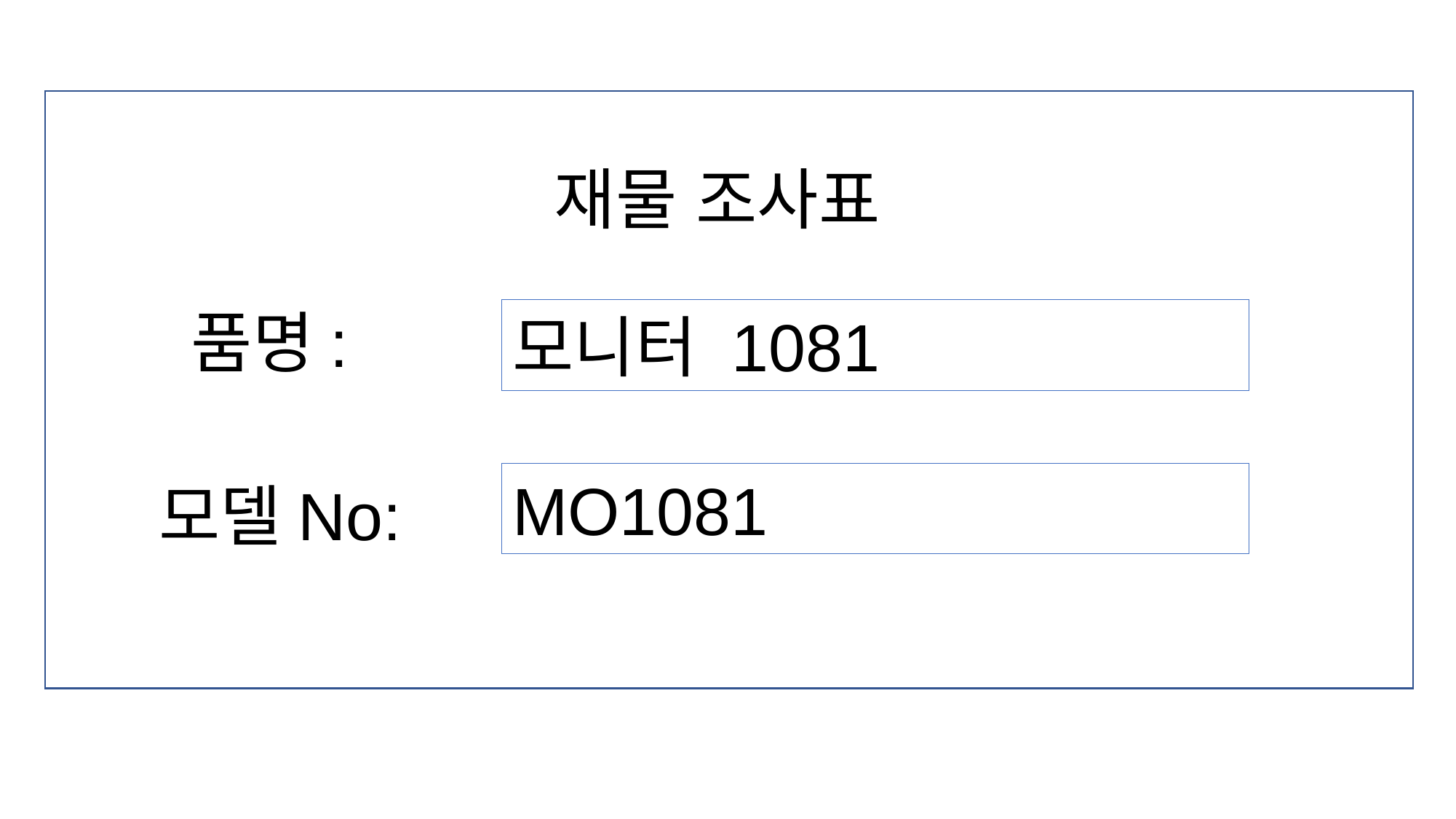

재물 조사표
품명:
모니터 1081
MO1081
모델No: